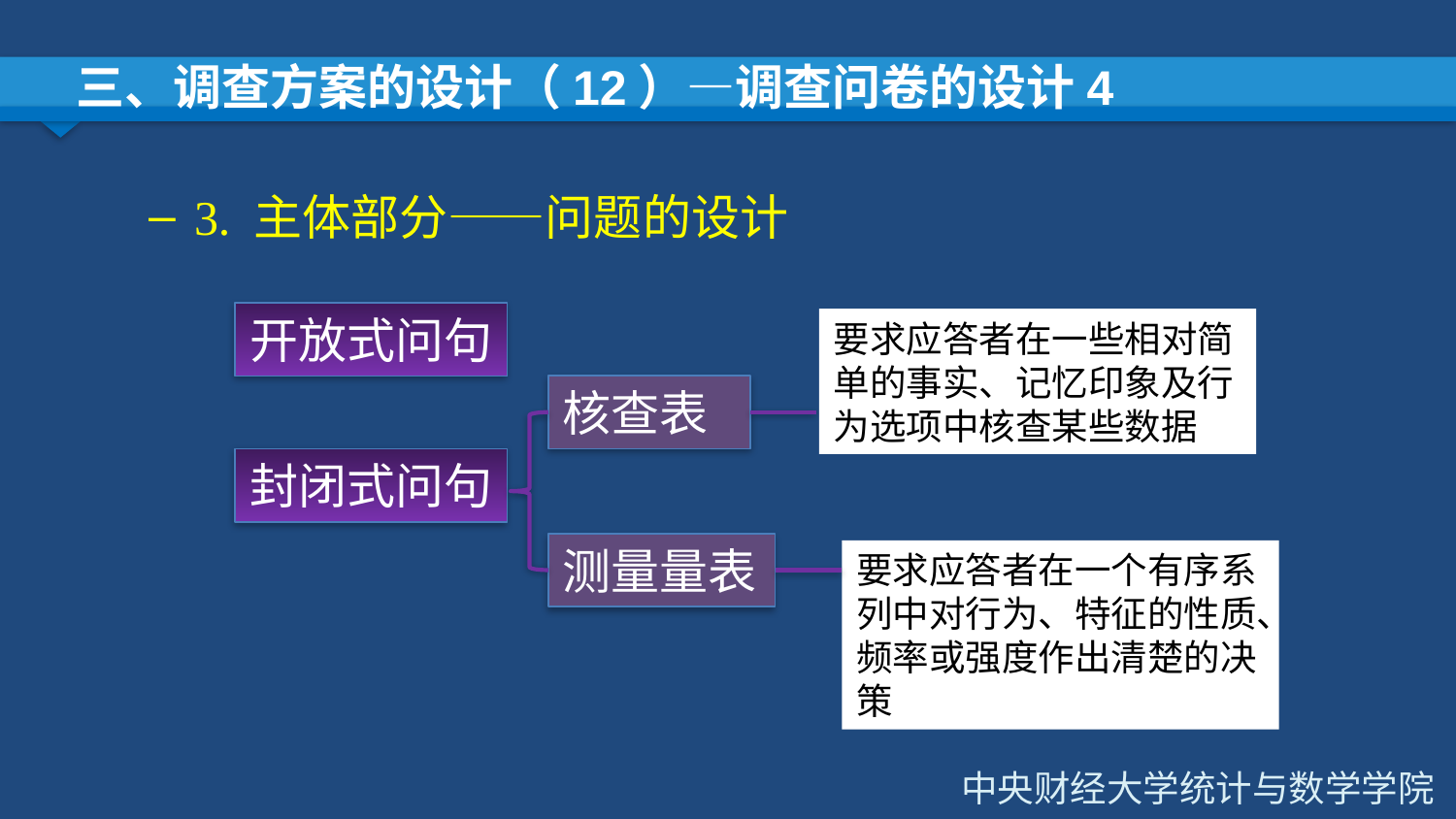

# 三、调查方案的设计（12）—调查问卷的设计4
3. 主体部分——问题的设计
开放式问句
要求应答者在一些相对简单的事实、记忆印象及行为选项中核查某些数据
核查表

封闭式问句
测量量表
要求应答者在一个有序系列中对行为、特征的性质、频率或强度作出清楚的决策